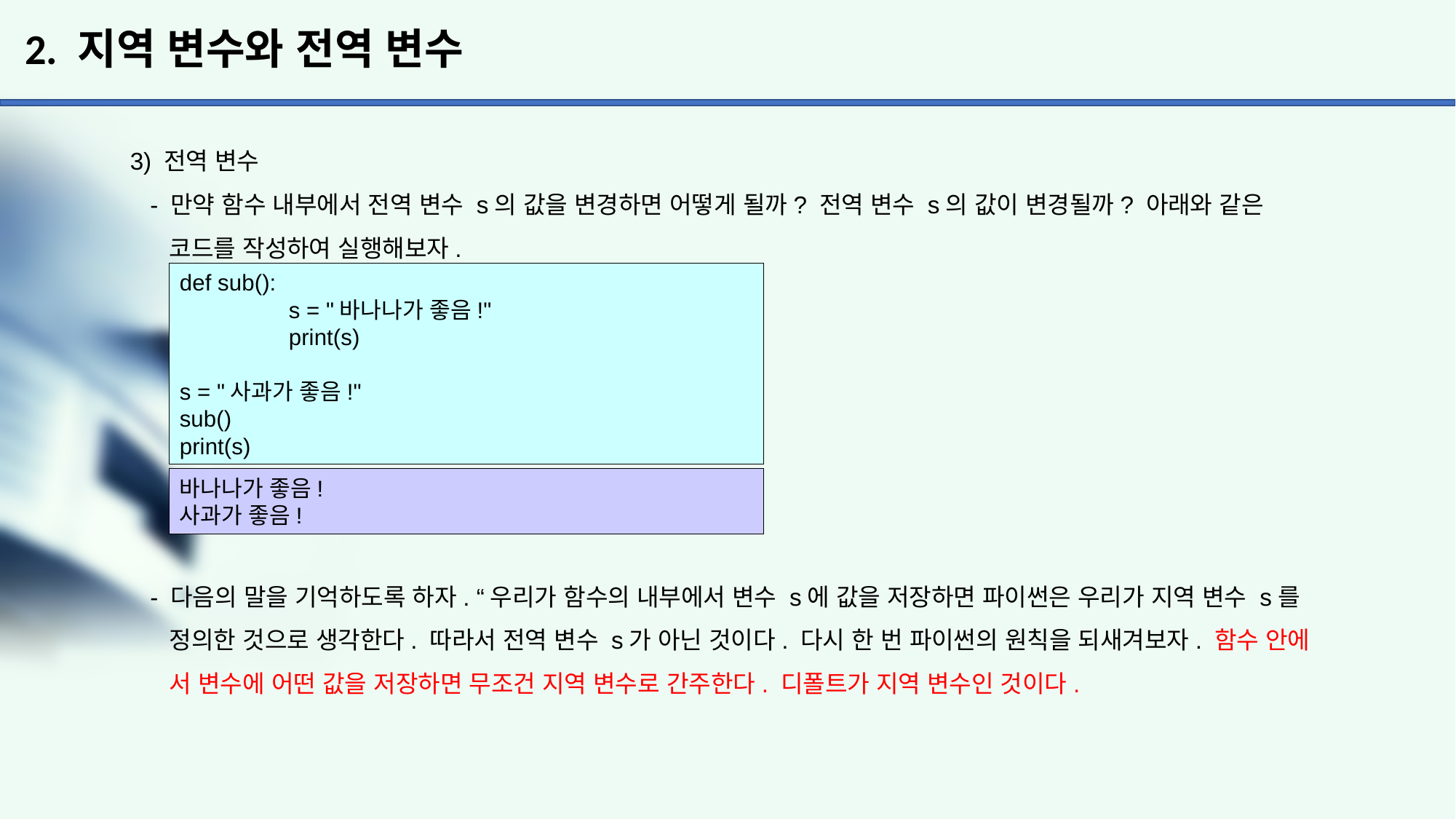

# 2. 지역 변수와 전역 변수
3) 전역 변수
   - 만약 함수 내부에서 전역 변수 s의 값을 변경하면 어떻게 될까? 전역 변수 s의 값이 변경될까? 아래와 같은
     코드를 작성하여 실행해보자.

   - 다음의 말을 기억하도록 하자. “우리가 함수의 내부에서 변수 s에 값을 저장하면 파이썬은 우리가 지역 변수 s를
     정의한 것으로 생각한다. 따라서 전역 변수 s가 아닌 것이다. 다시 한 번 파이썬의 원칙을 되새겨보자. 함수 안에
     서 변수에 어떤 값을 저장하면 무조건 지역 변수로 간주한다. 디폴트가 지역 변수인 것이다.

def sub():
	s = "바나나가 좋음!"
	print(s)

s = "사과가 좋음!"
sub()
print(s)
바나나가 좋음!
사과가 좋음!